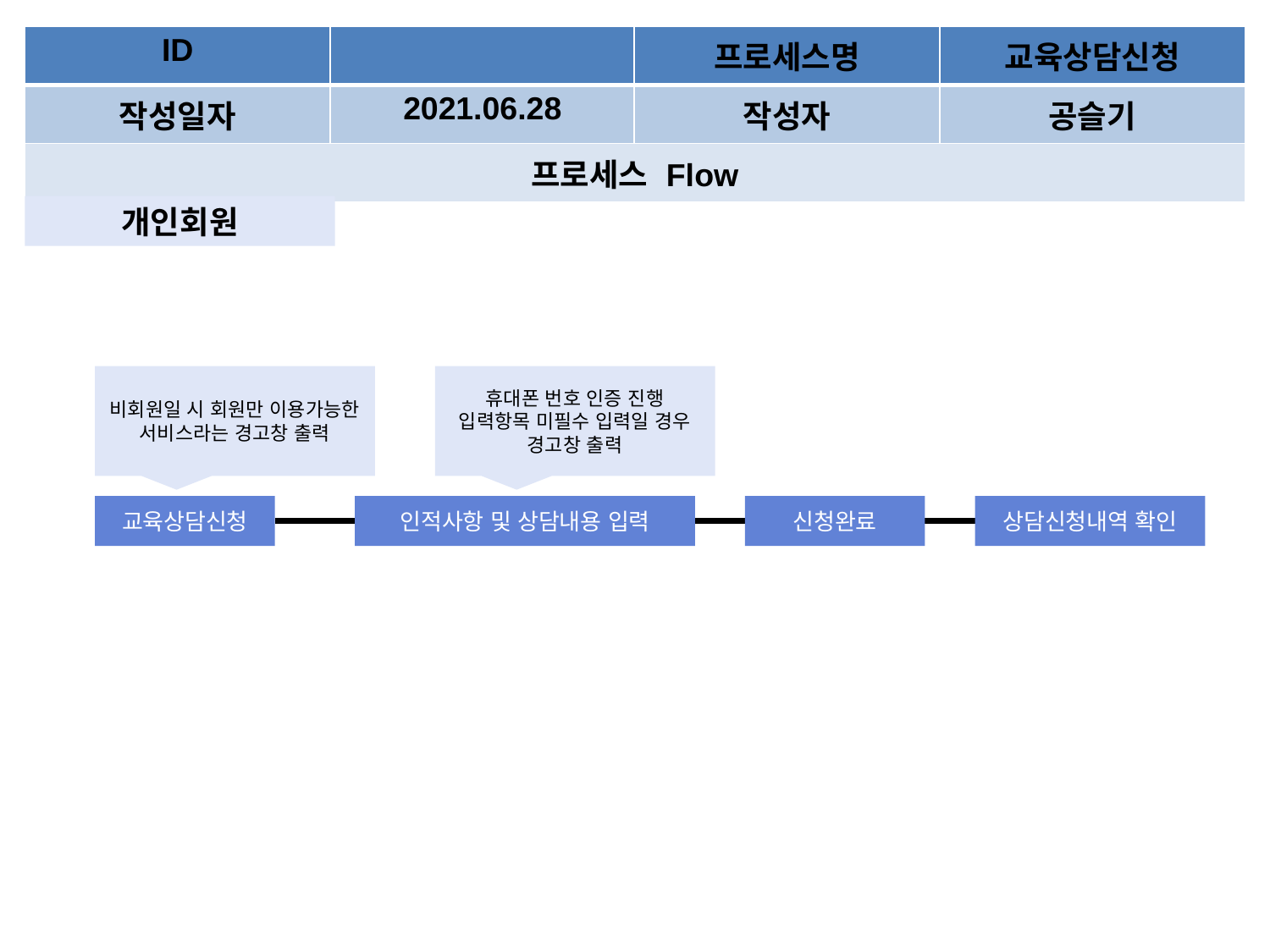

| ID |  |  | 프로세스명 | 교육상담신청 |
| --- | --- | --- | --- | --- |
| 작성일자 |  | 2021.06.28 | 작성자 | 공슬기 |
| 프로세스 Flow |  |  |  |  |
개인회원
비회원일 시 회원만 이용가능한 서비스라는 경고창 출력
휴대폰 번호 인증 진행
입력항목 미필수 입력일 경우
경고창 출력
교육상담신청
인적사항 및 상담내용 입력
신청완료
상담신청내역 확인